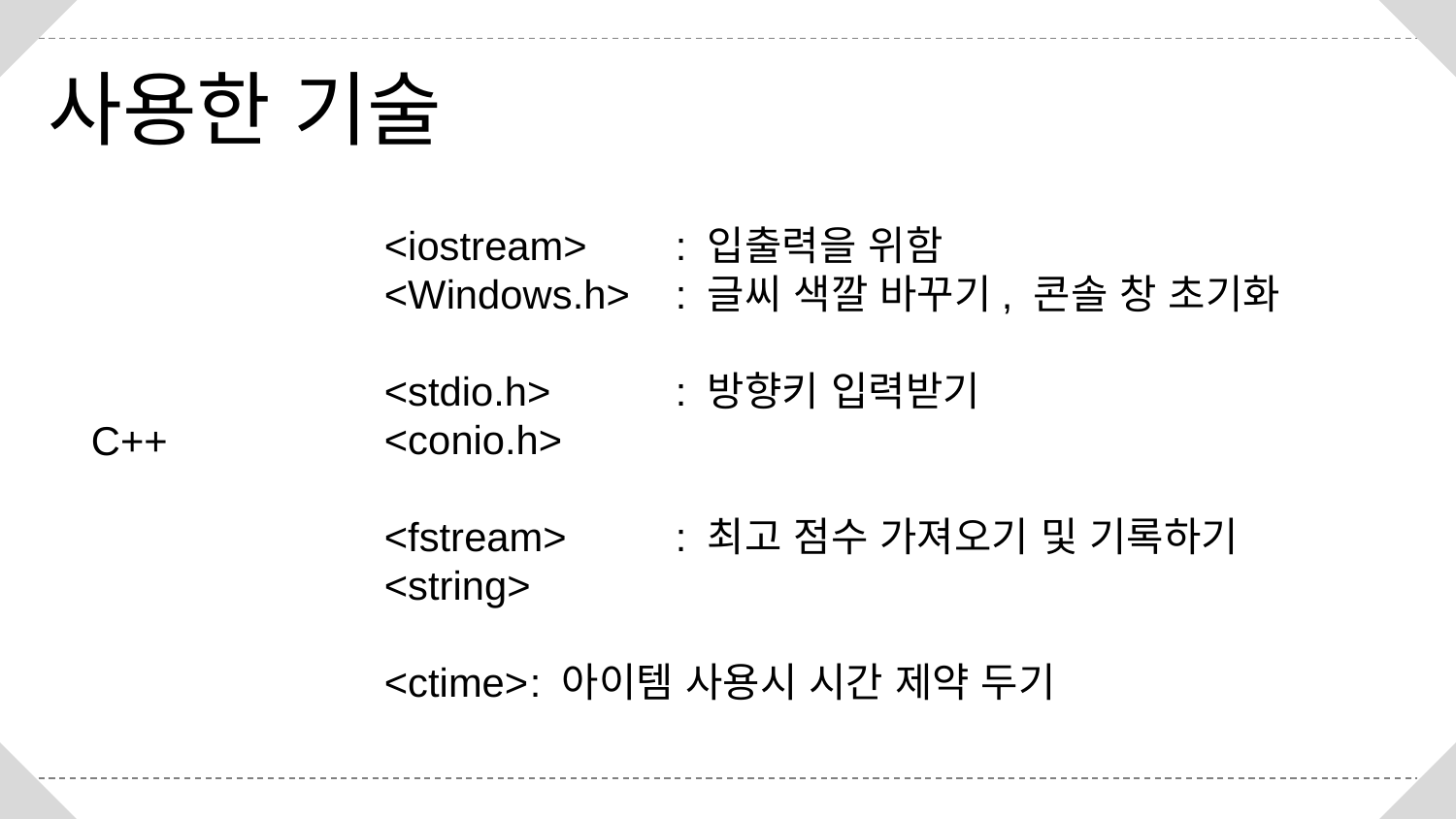

사용한 기술

<iostream>	: 입출력을 위함
<Windows.h>	: 글씨 색깔 바꾸기, 콘솔 창 초기화

<stdio.h>	: 방향키 입력받기
<conio.h>

<fstream>	: 최고 점수 가져오기 및 기록하기
<string>

<ctime>	: 아이템 사용시 시간 제약 두기
C++